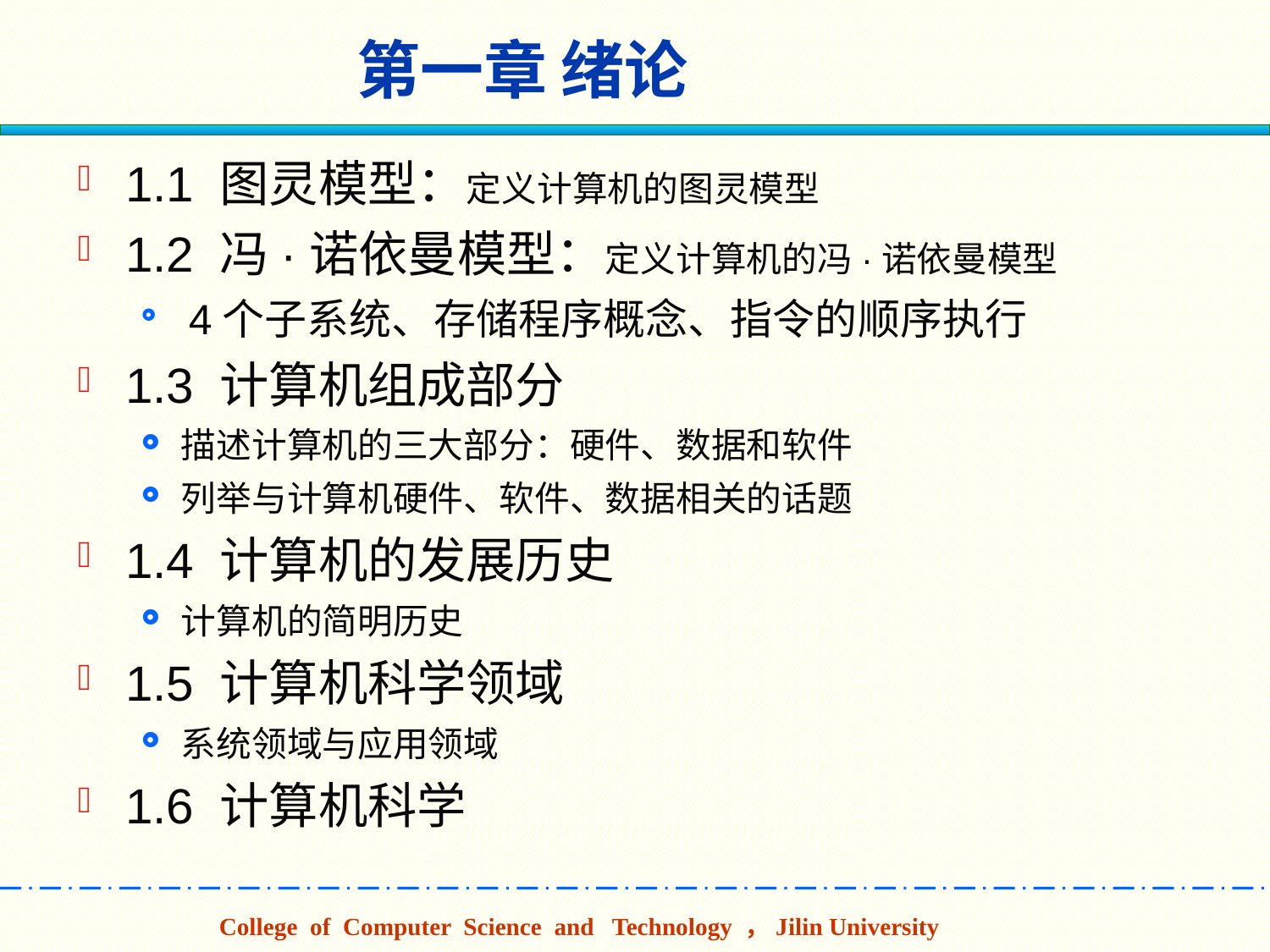

# 第一章 绪论
1.1 图灵模型：定义计算机的图灵模型
1.2 冯·诺依曼模型：定义计算机的冯·诺依曼模型
 4个子系统、存储程序概念、指令的顺序执行
1.3 计算机组成部分
描述计算机的三大部分：硬件、数据和软件
列举与计算机硬件、软件、数据相关的话题
1.4 计算机的发展历史
计算机的简明历史
1.5 计算机科学领域
系统领域与应用领域
1.6 计算机科学